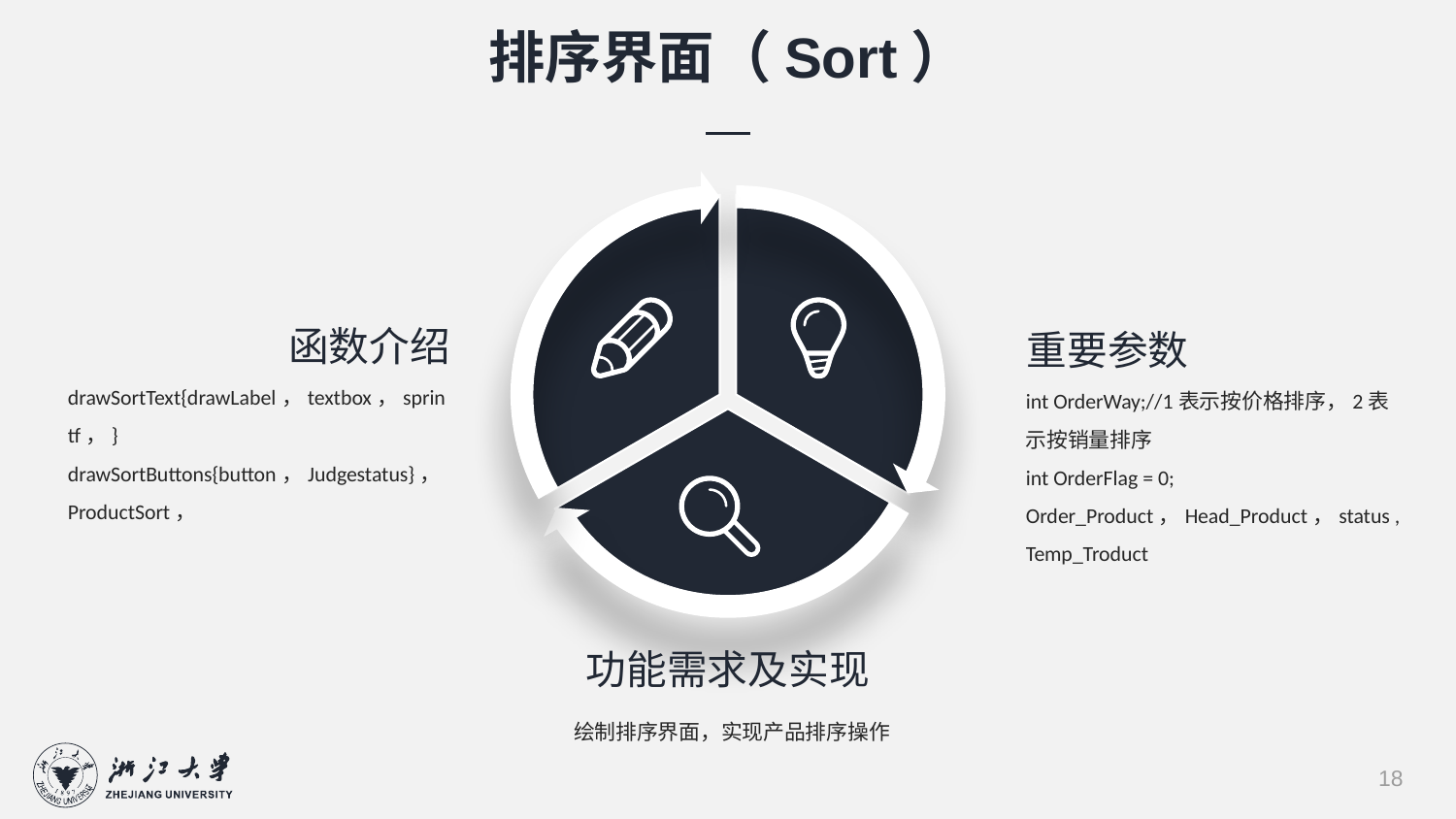

排序界面（Sort）

函数介绍
重要参数
drawSortText{drawLabel，textbox，sprintf，}
drawSortButtons{button，Judgestatus}，
ProductSort，
int OrderWay;//1表示按价格排序，2表示按销量排序
int OrderFlag = 0;
Order_Product，Head_Product，status , Temp_Troduct

功能需求及实现
绘制排序界面，实现产品排序操作
18